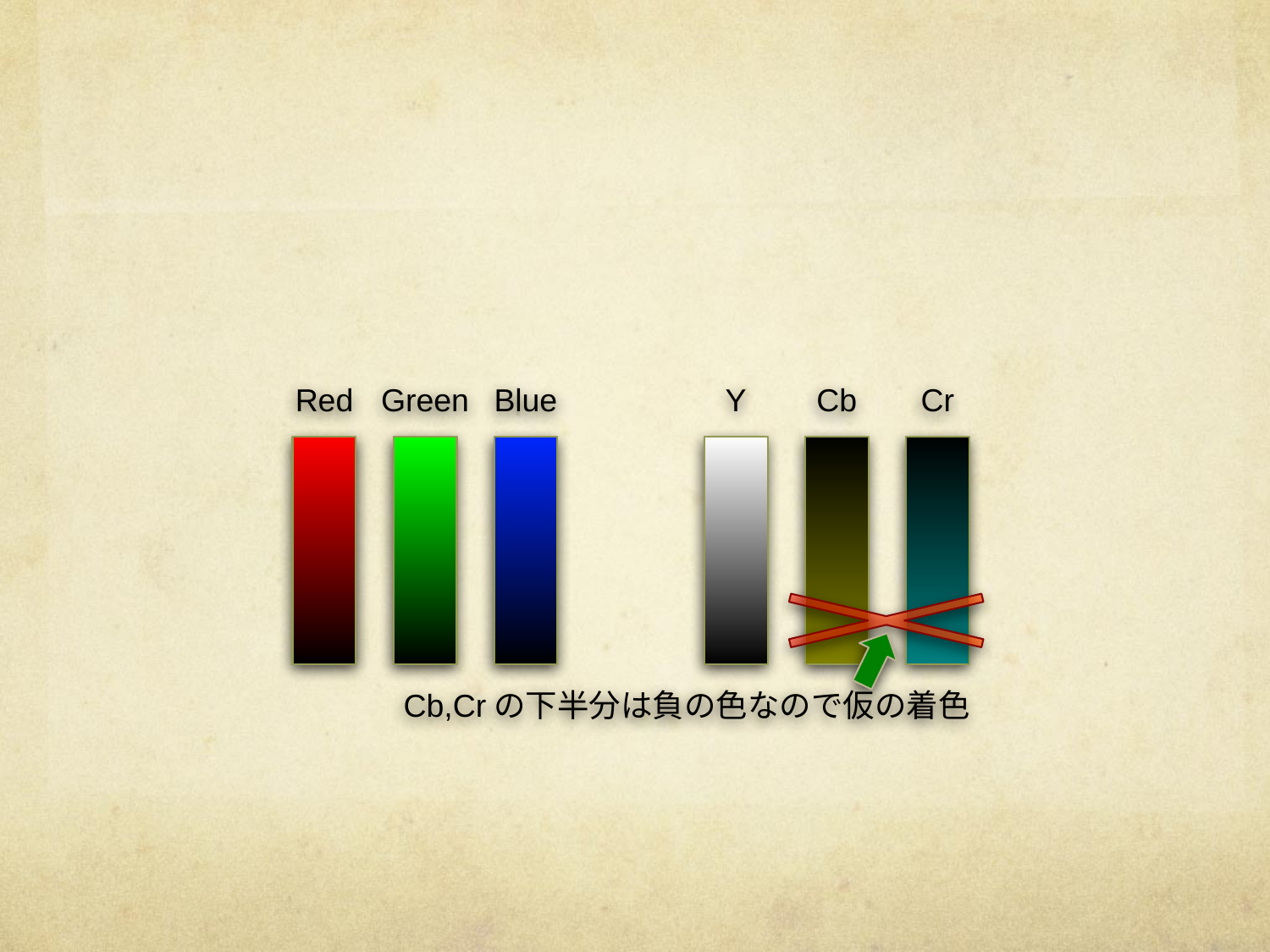

#

Red
Green
Blue
Y
Cb
Cr

Cb,Crの下半分は負の色なので仮の着色